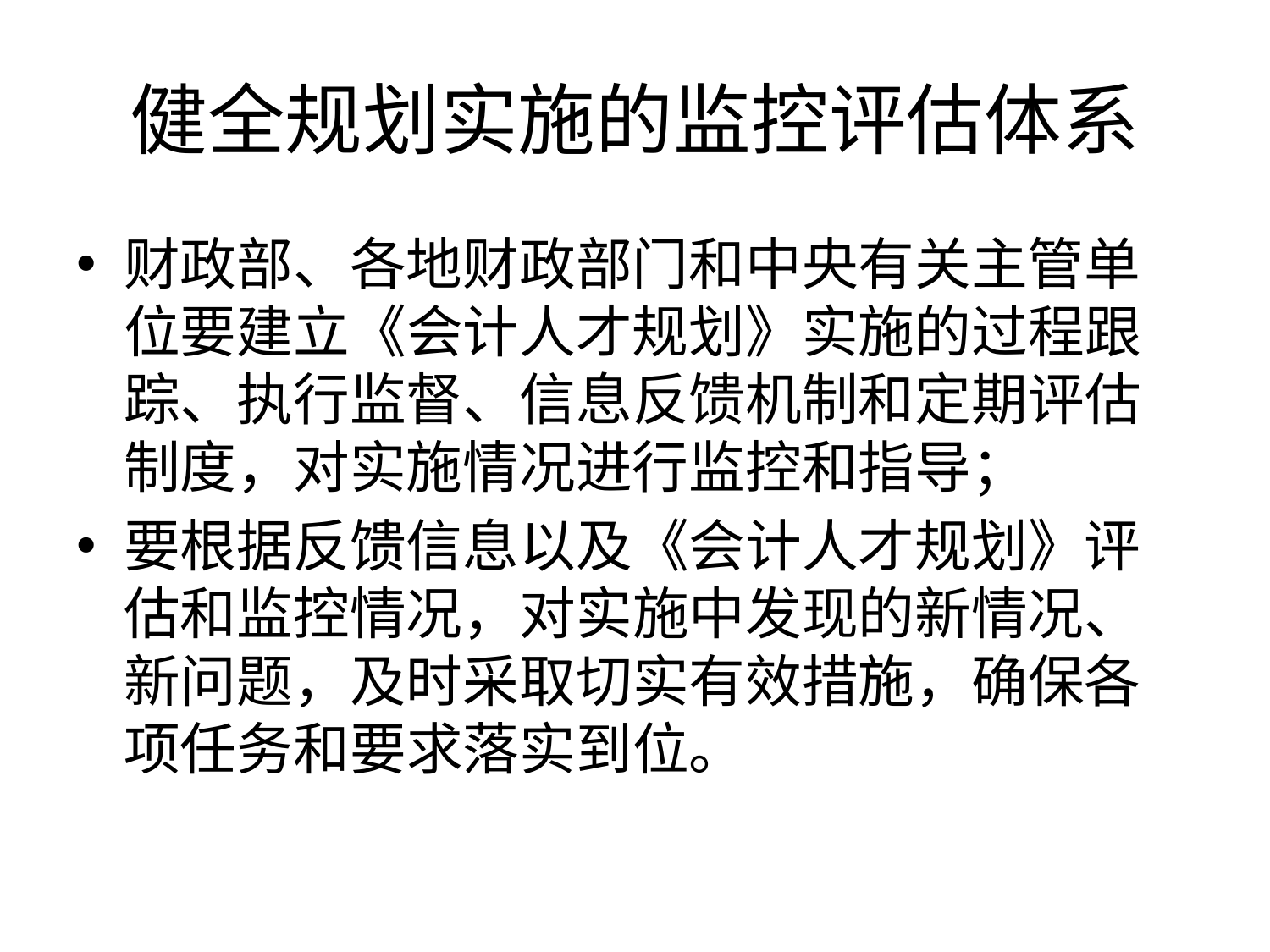

# 健全规划实施的监控评估体系
财政部、各地财政部门和中央有关主管单位要建立《会计人才规划》实施的过程跟踪、执行监督、信息反馈机制和定期评估制度，对实施情况进行监控和指导；
要根据反馈信息以及《会计人才规划》评估和监控情况，对实施中发现的新情况、新问题，及时采取切实有效措施，确保各项任务和要求落实到位。